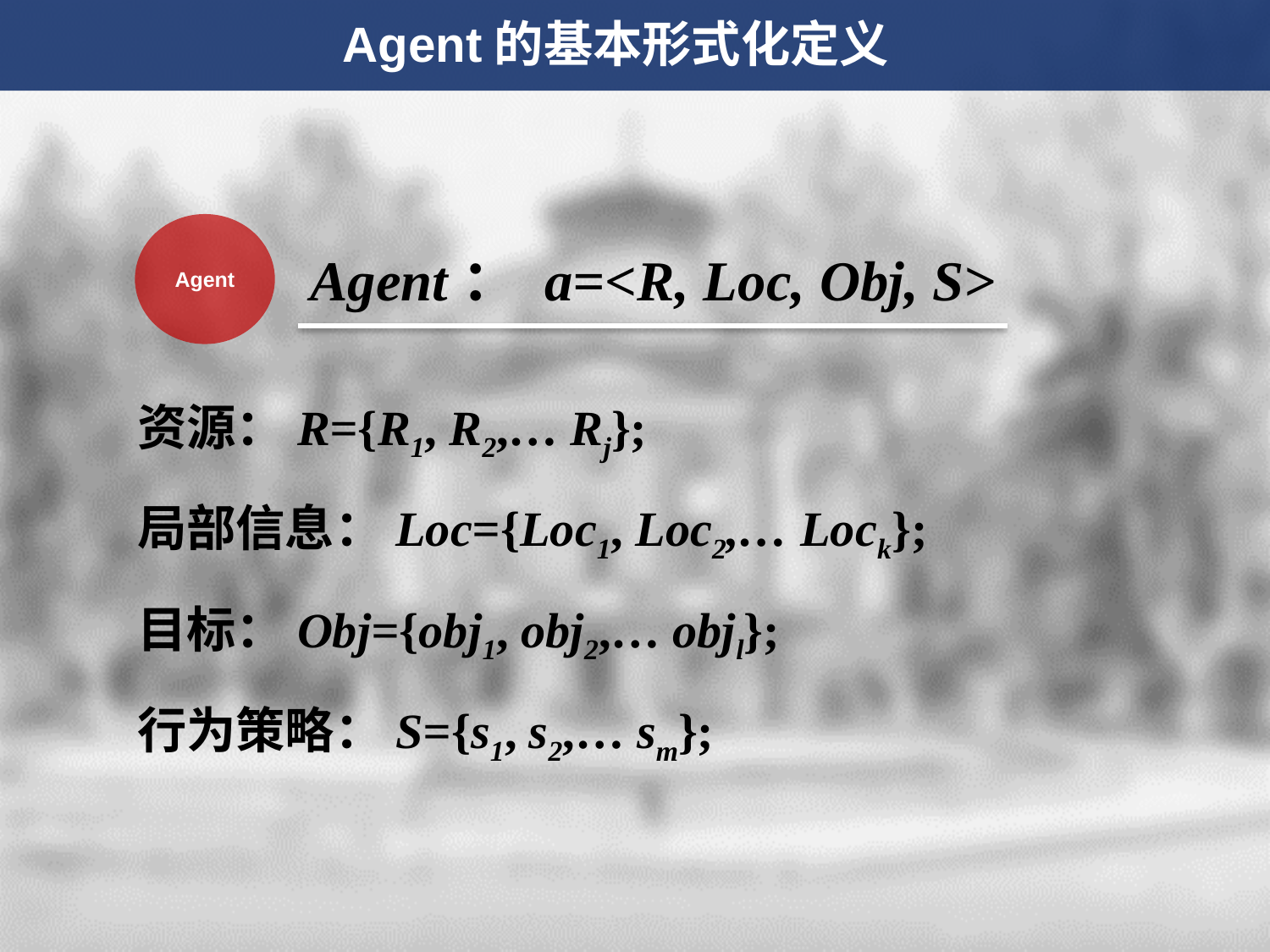

Agent的基本形式化定义
Agent
Agent： a=<R, Loc, Obj, S>
资源：R={R1, R2,… Rj};
局部信息：Loc={Loc1, Loc2,… Lock};
目标：Obj={obj1, obj2,… objl};
行为策略：S={s1, s2,… sm};